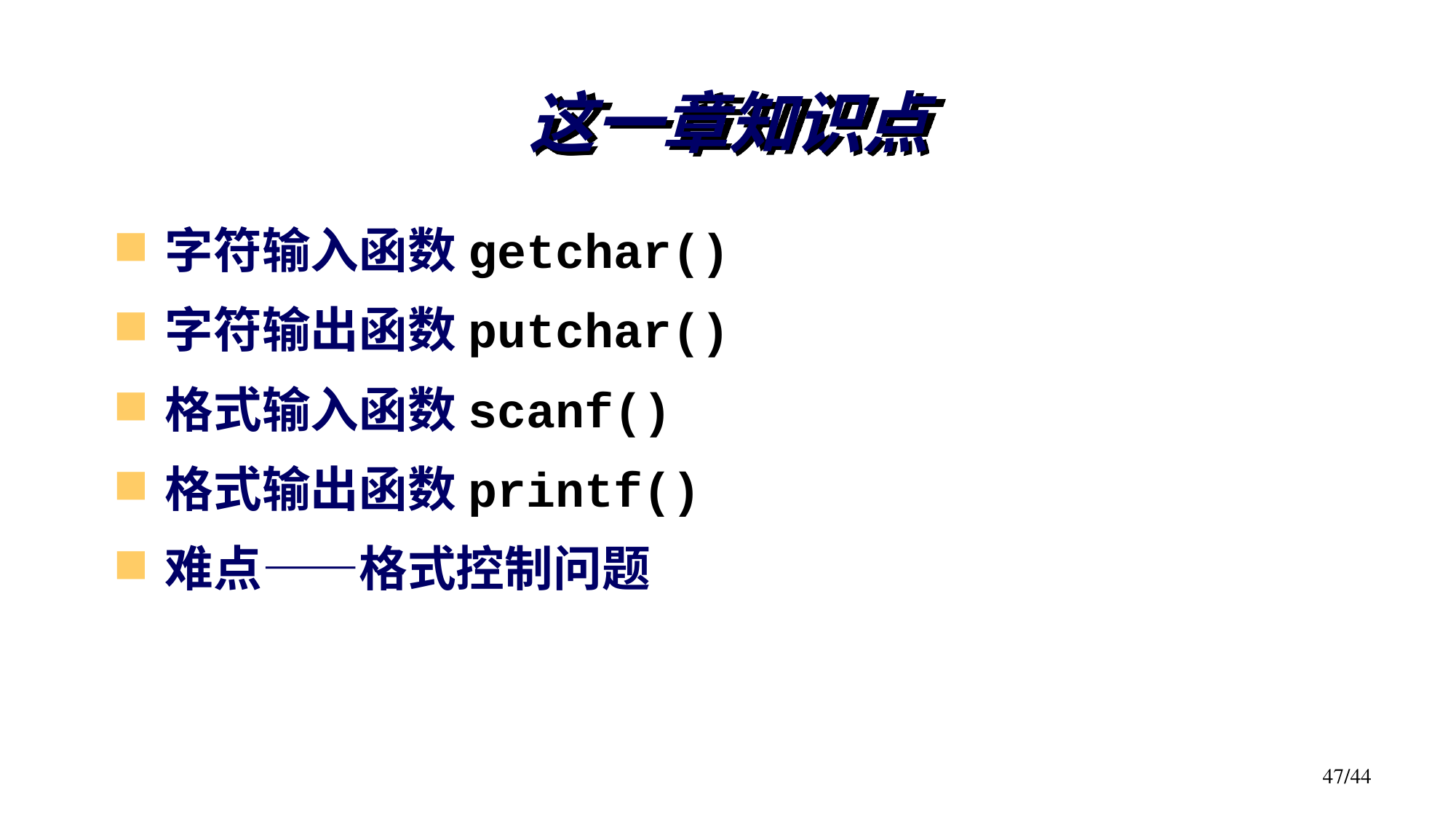

# 这一章知识点
字符输入函数getchar()
字符输出函数putchar()
格式输入函数scanf()
格式输出函数printf()
难点——格式控制问题